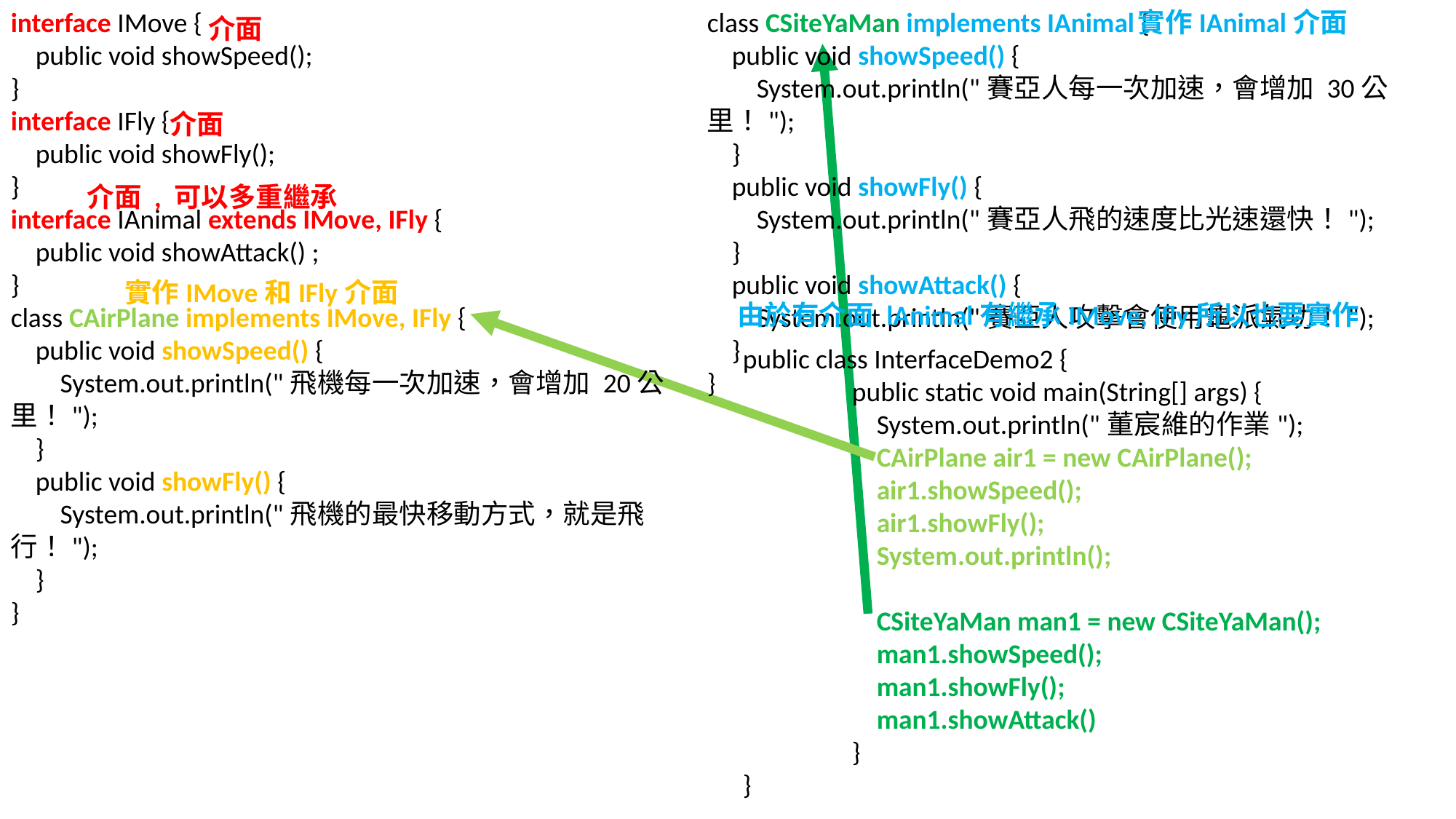

interface IMove {
    public void showSpeed();
}
interface IFly {
    public void showFly();
}
interface IAnimal extends IMove, IFly {
    public void showAttack() ;
}
class CAirPlane implements IMove, IFly {
    public void showSpeed() {
        System.out.println("飛機每一次加速，會增加 20公里！");
    }
    public void showFly() {
        System.out.println("飛機的最快移動方式，就是飛行！");
    }
}
class CSiteYaMan implements IAnimal {
    public void showSpeed() {
        System.out.println("賽亞人每一次加速，會增加 30公里！");
    }
    public void showFly() {
        System.out.println("賽亞人飛的速度比光速還快！");
    }
    public void showAttack() {
        System.out.println("賽亞人攻擊會使用龜派氣功！");
    }
}
實作IAnimal介面
介面
介面
介面 , 可以多重繼承
實作IMove和IFly介面
由於有介面 lAnimal有繼承IMove, Ifly所以也要實作
public class InterfaceDemo2 {
	public static void main(String[] args) {
	    System.out.println("董宸維的作業");
	    CAirPlane air1 = new CAirPlane();
	    air1.showSpeed();
	    air1.showFly();
	    System.out.println();

	    CSiteYaMan man1 = new CSiteYaMan();
	    man1.showSpeed();
	    man1.showFly();
	    man1.showAttack()
	}
}